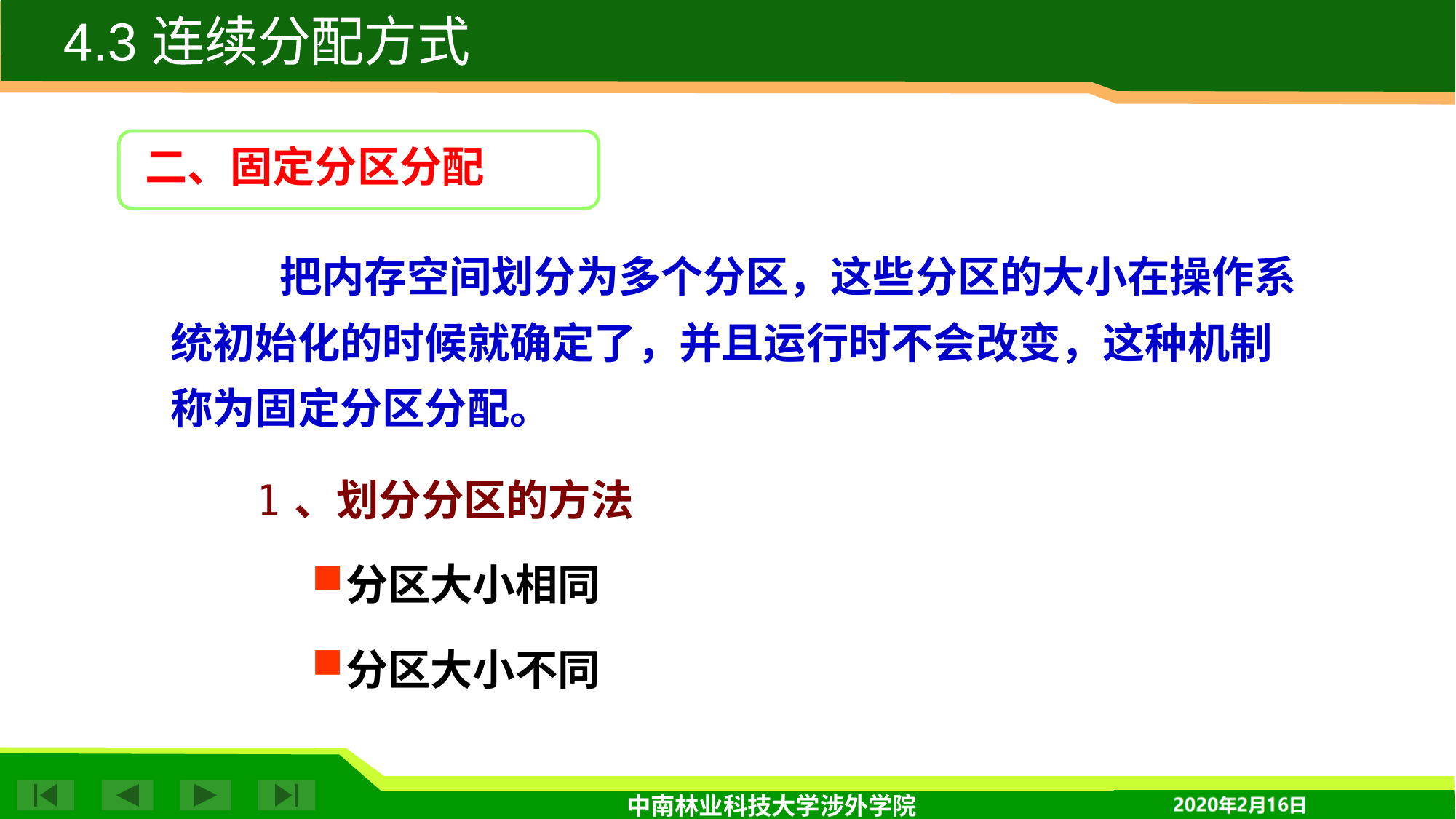

4.3 连续分配方式

二、固定分区分配
		把内存空间划分为多个分区，这些分区的大小在操作系统初始化的时候就确定了，并且运行时不会改变，这种机制称为固定分区分配。
1、划分分区的方法
分区大小相同
分区大小不同